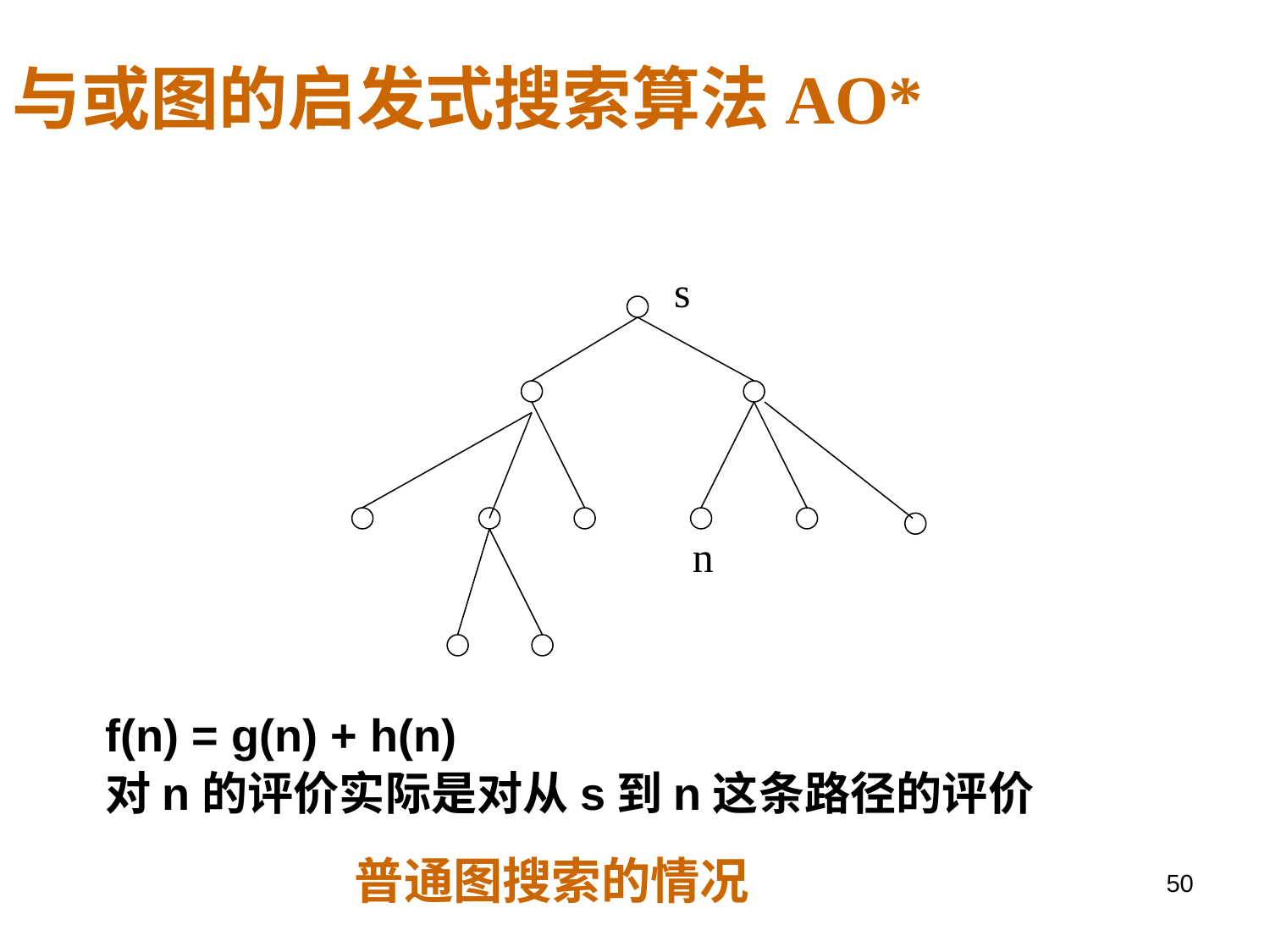

与或图的启发式搜索算法AO*
s

n

	f(n) = g(n) + h(n)
	对n的评价实际是对从s到n这条路径的评价
普通图搜索的情况
50